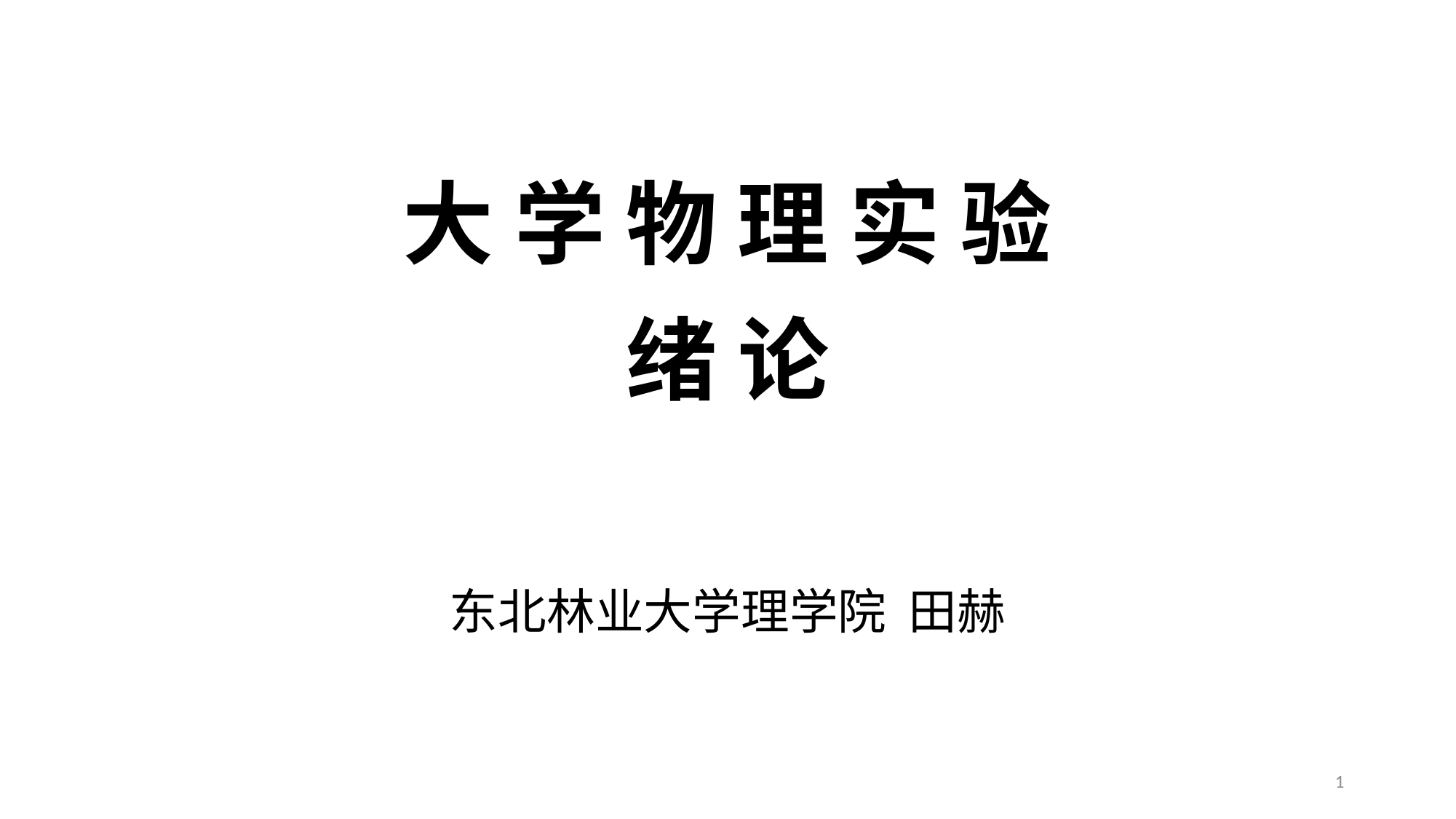

# 大 学 物 理 实 验 绪 论
东北林业大学理学院  田赫
1